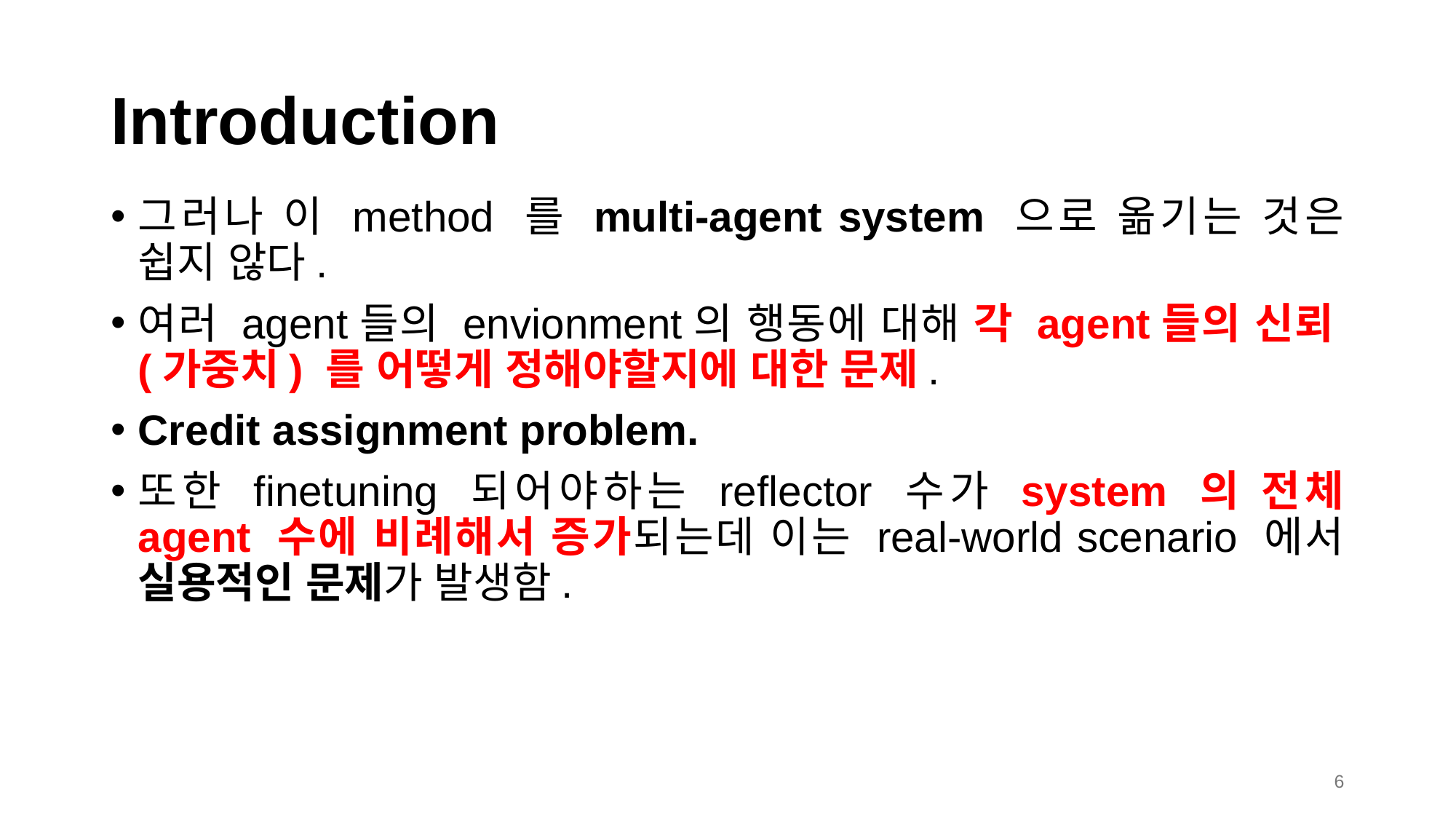

# Introduction
그러나 이 method 를 multi-agent system 으로 옮기는 것은 쉽지 않다.
여러 agent들의 envionment의 행동에 대해 각 agent들의 신뢰(가중치) 를 어떻게 정해야할지에 대한 문제.
Credit assignment problem.
또한 finetuning 되어야하는 reflector 수가 system 의 전체 agent 수에 비례해서 증가되는데 이는 real-world scenario 에서 실용적인 문제가 발생함.

6